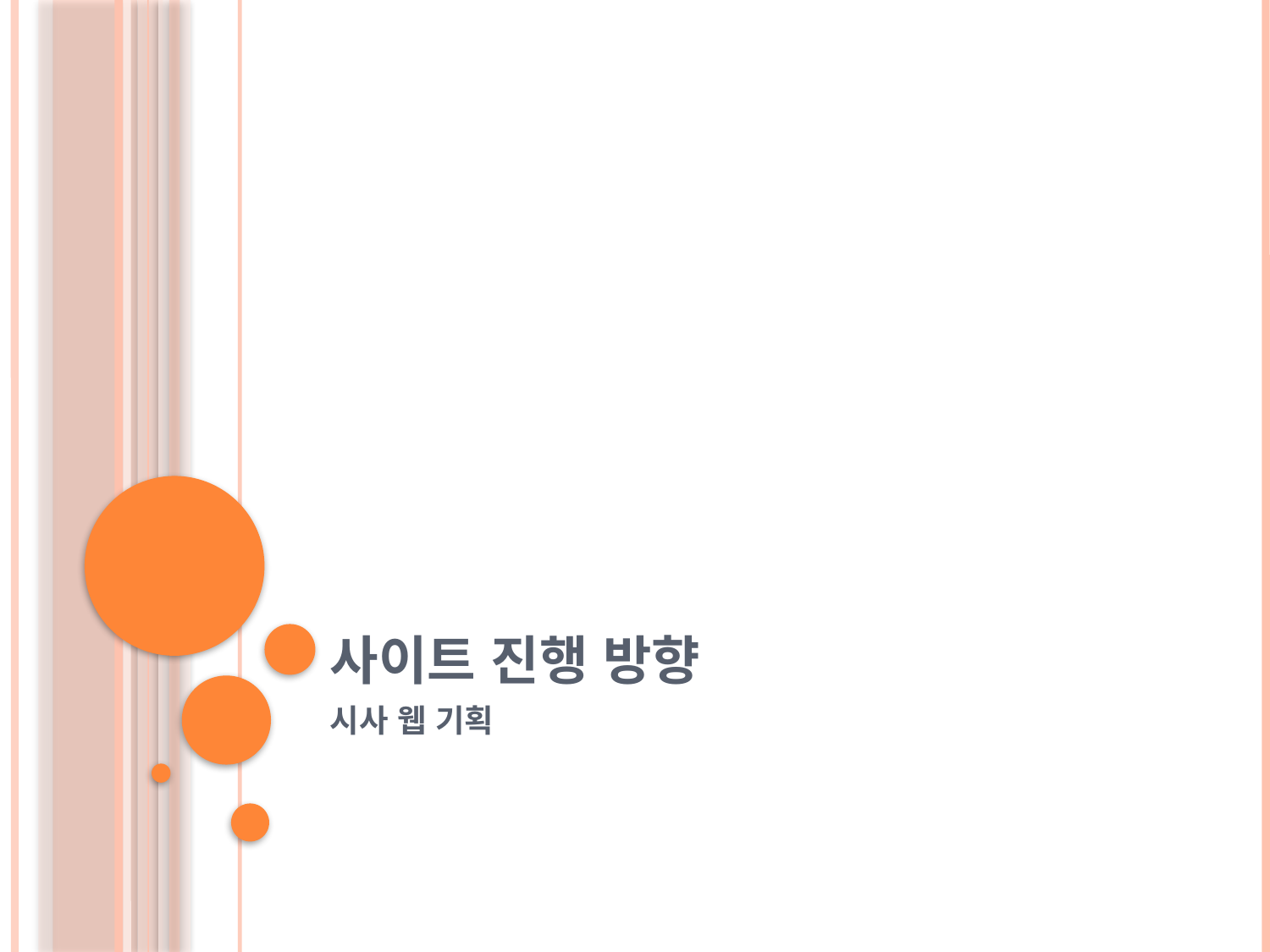

# 사이트 진행 방향
시사 웹 기획